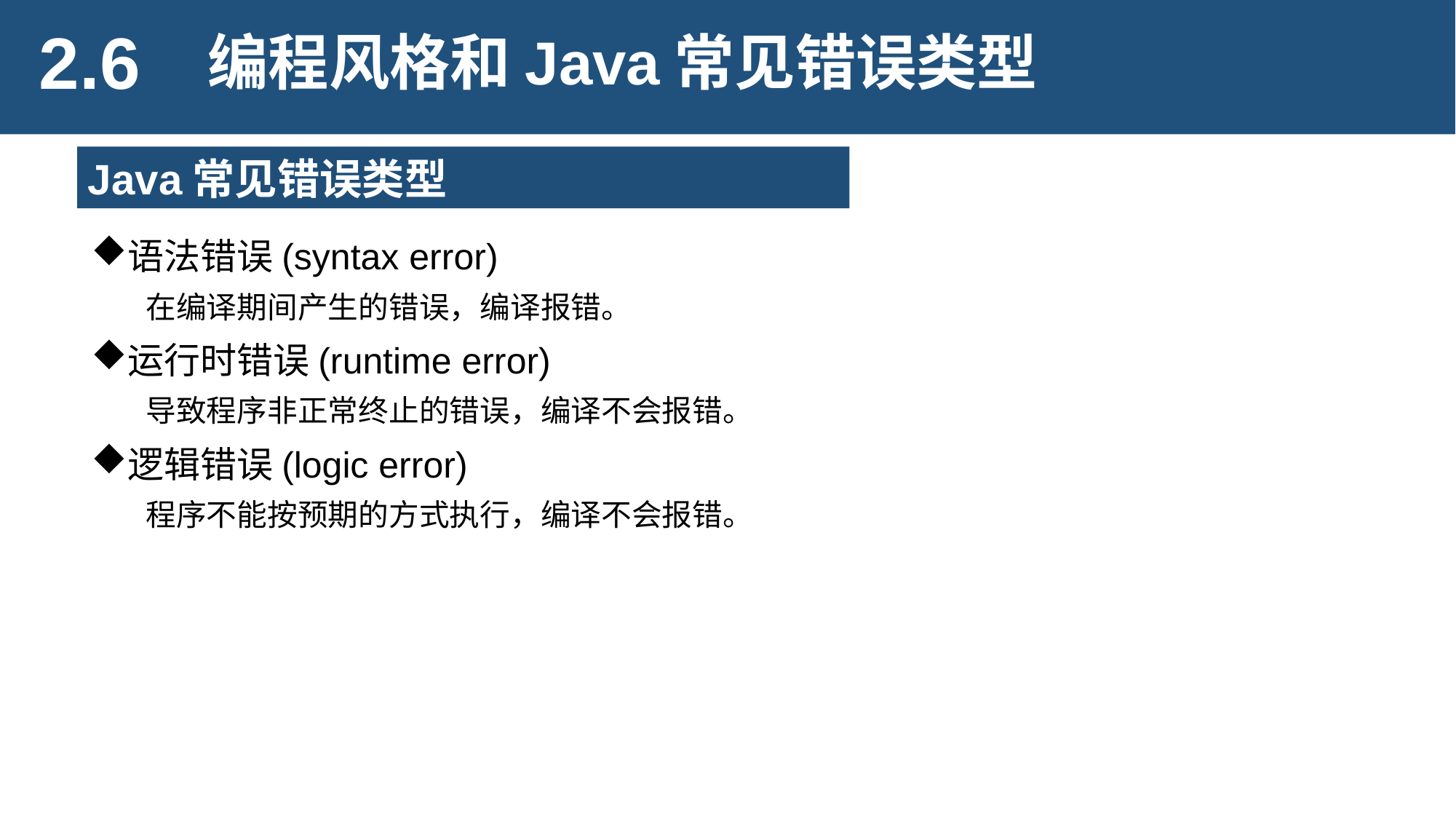

2.6
编程风格和Java常见错误类型
Java常见错误类型
语法错误(syntax error)
在编译期间产生的错误，编译报错。
运行时错误(runtime error)
导致程序非正常终止的错误，编译不会报错。
逻辑错误(logic error)
程序不能按预期的方式执行，编译不会报错。